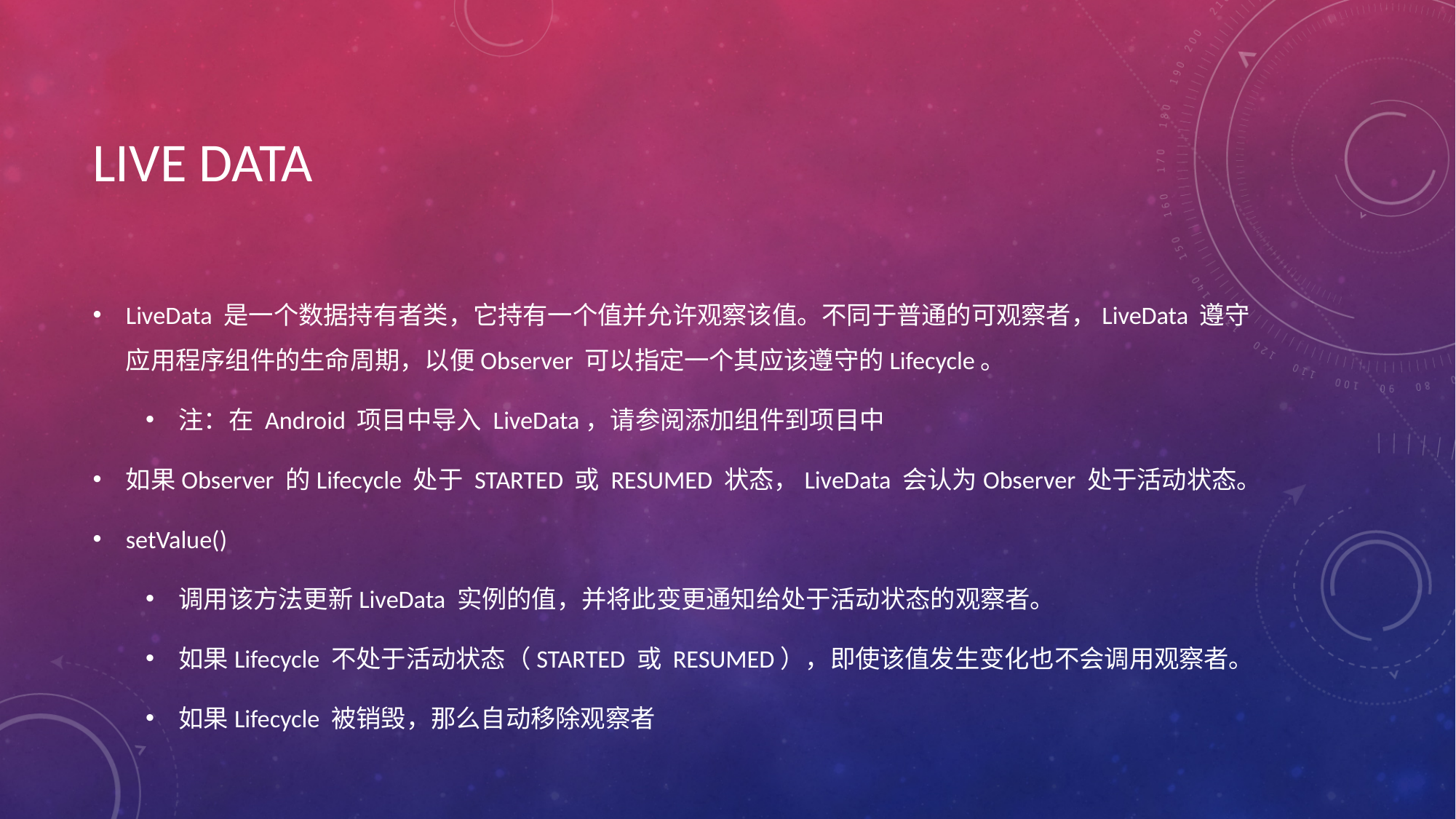

# Live data
LiveData 是一个数据持有者类，它持有一个值并允许观察该值。不同于普通的可观察者，LiveData 遵守应用程序组件的生命周期，以便Observer 可以指定一个其应该遵守的Lifecycle。
注：在 Android 项目中导入 LiveData，请参阅添加组件到项目中
如果Observer 的Lifecycle 处于 STARTED 或 RESUMED 状态，LiveData 会认为Observer 处于活动状态。
setValue()
调用该方法更新LiveData 实例的值，并将此变更通知给处于活动状态的观察者。
如果Lifecycle 不处于活动状态（STARTED 或 RESUMED），即使该值发生变化也不会调用观察者。
如果Lifecycle 被销毁，那么自动移除观察者